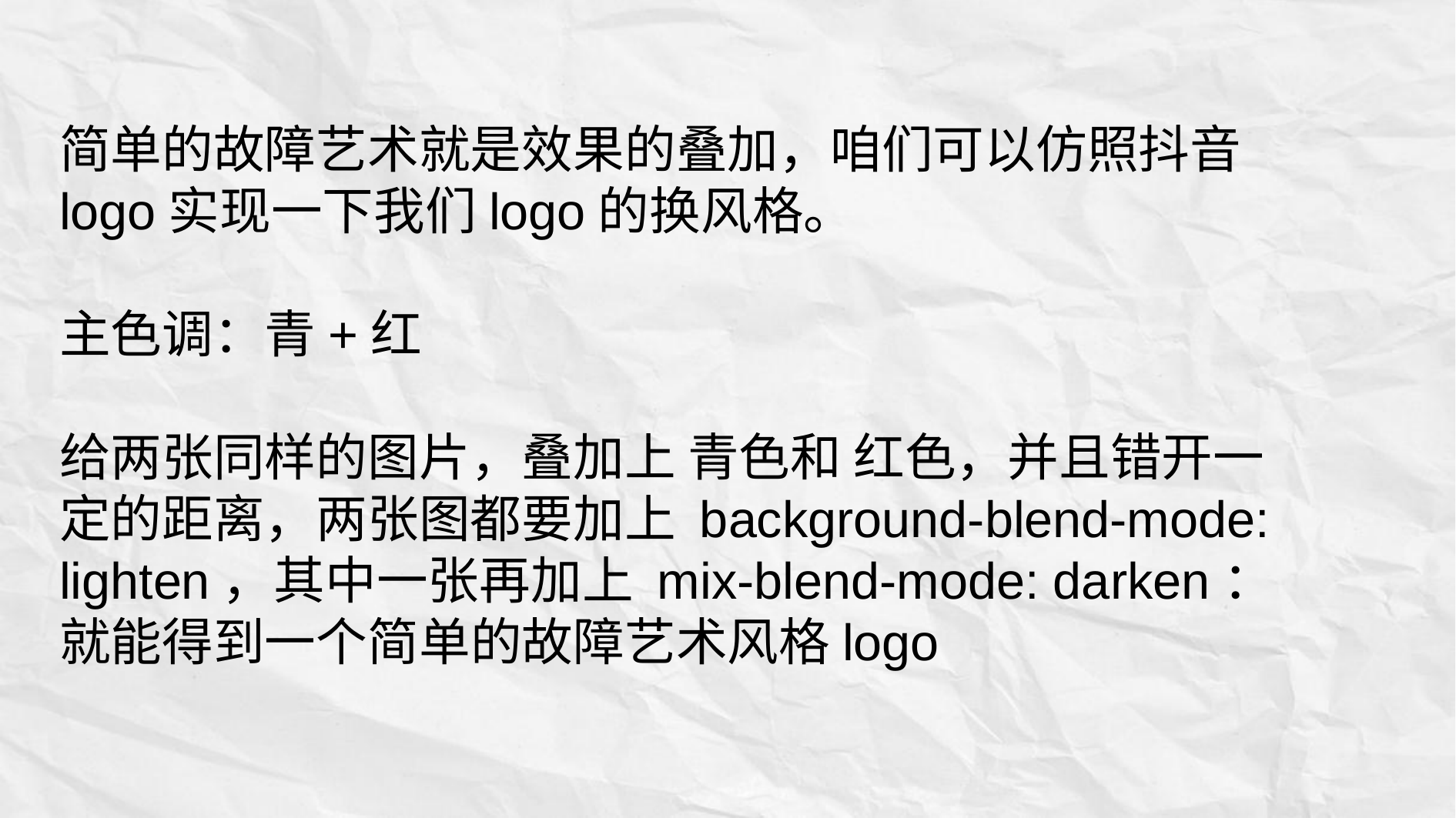

简单的故障艺术就是效果的叠加，咱们可以仿照抖音logo实现一下我们logo的换风格。

主色调：青+红

给两张同样的图片，叠加上 青色和 红色，并且错开一定的距离，两张图都要加上 background-blend-mode: lighten，其中一张再加上 mix-blend-mode: darken：就能得到一个简单的故障艺术风格logo